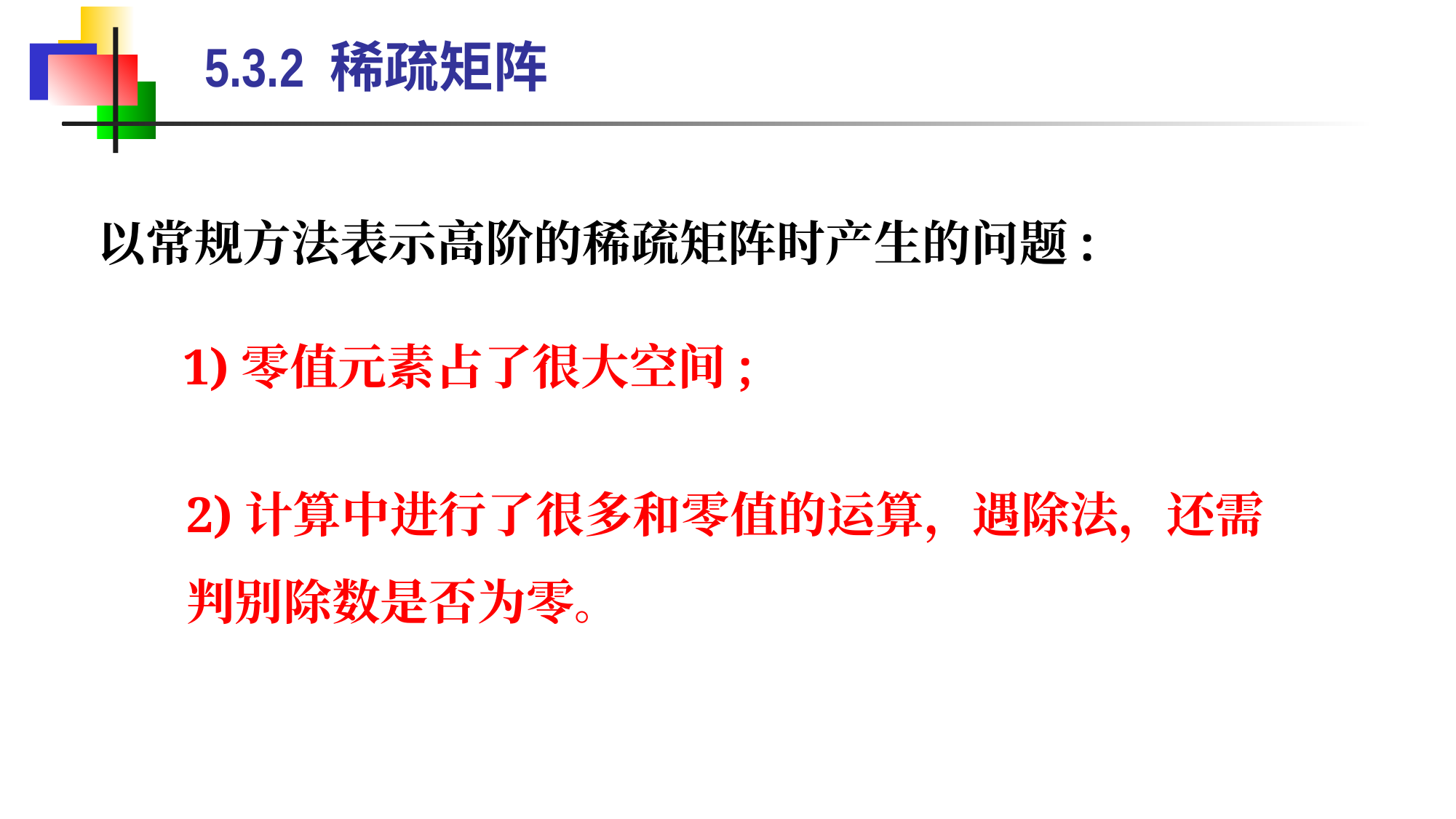

5.3.2 稀疏矩阵
   以常规方法表示高阶的稀疏矩阵时产生的问题:
1)零值元素占了很大空间;
2)计算中进行了很多和零值的运算，遇除法，还需判别除数是否为零。